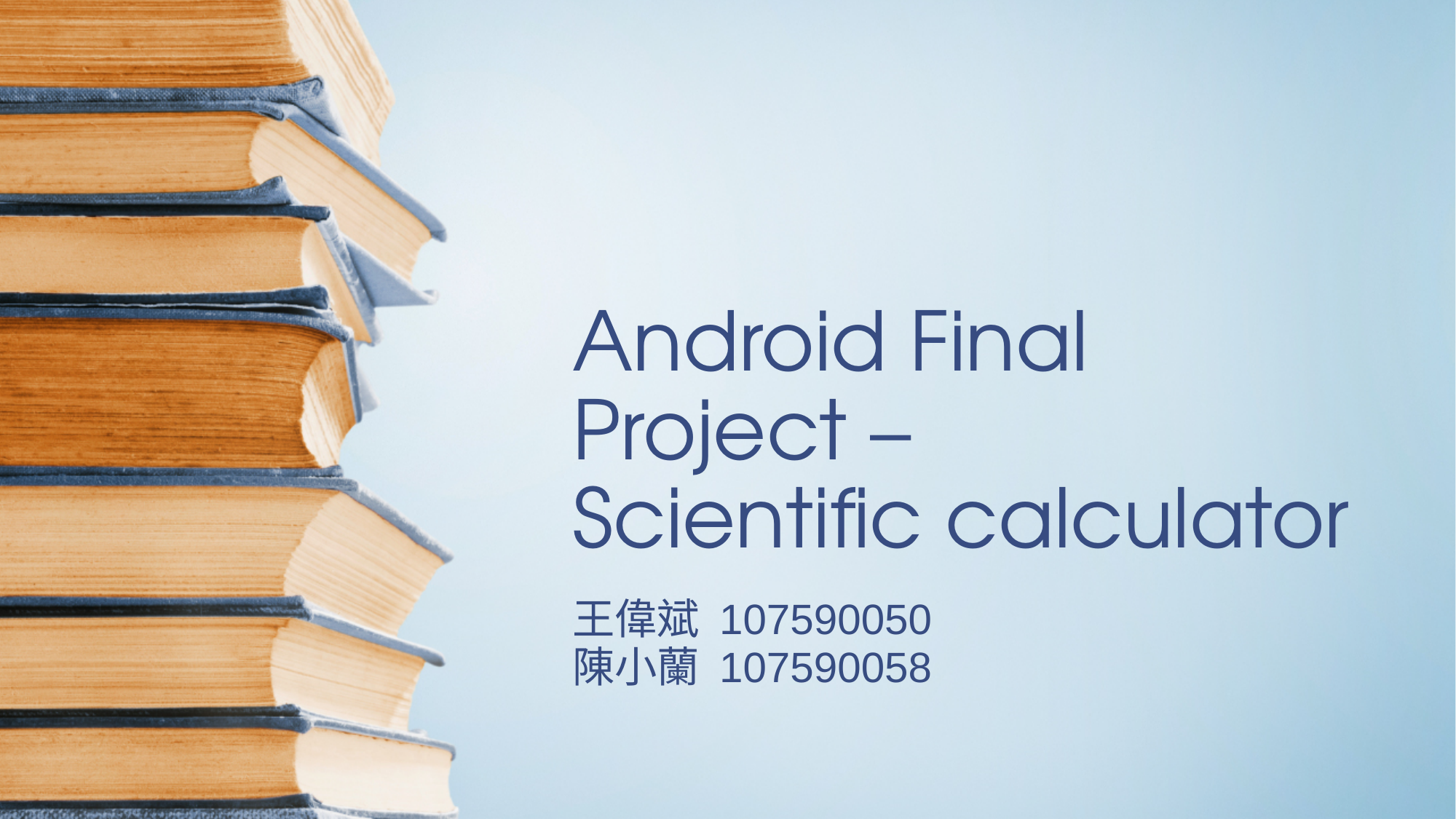

# Android Final Project – Scientific calculator
王偉斌 107590050
陳小蘭 107590058